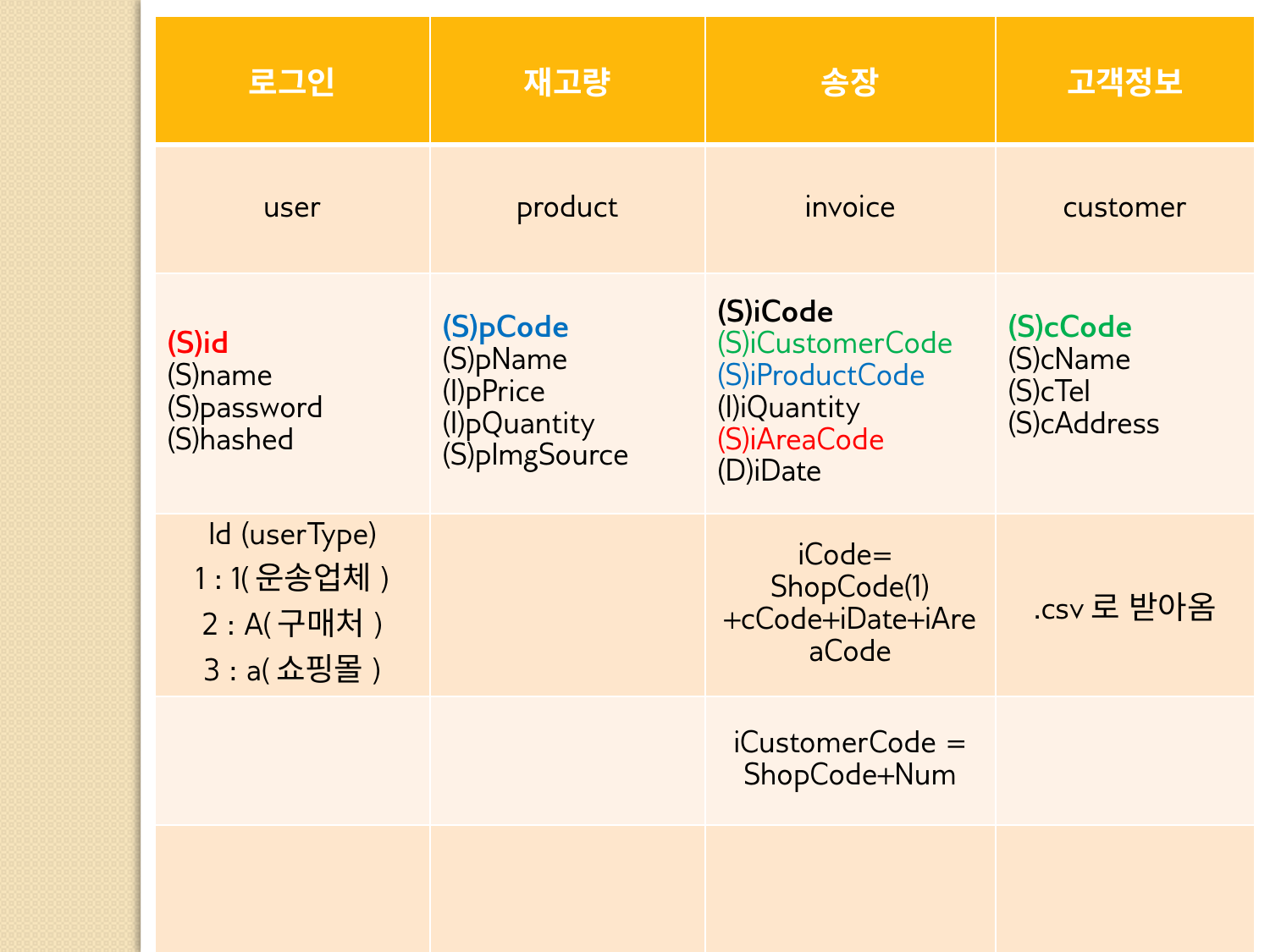

| 로그인 | 재고량 | 송장 | 고객정보 |
| --- | --- | --- | --- |
| user | product | invoice | customer |
| (S)id (S)name (S)password (S)hashed | (S)pCode (S)pName (I)pPrice (I)pQuantity (S)pImgSource | (S)iCode (S)iCustomerCode (S)iProductCode (I)iQuantity (S)iAreaCode (D)iDate | (S)cCode (S)cName (S)cTel (S)cAddress |
| Id (userType) 1 : 1(운송업체) 2 : A(구매처) 3 : a(쇼핑몰) |  | iCode= ShopCode(1) +cCode+iDate+iAreaCode | .csv로 받아옴 |
|  |  | iCustomerCode = ShopCode+Num |  |
|  |  |  |  |